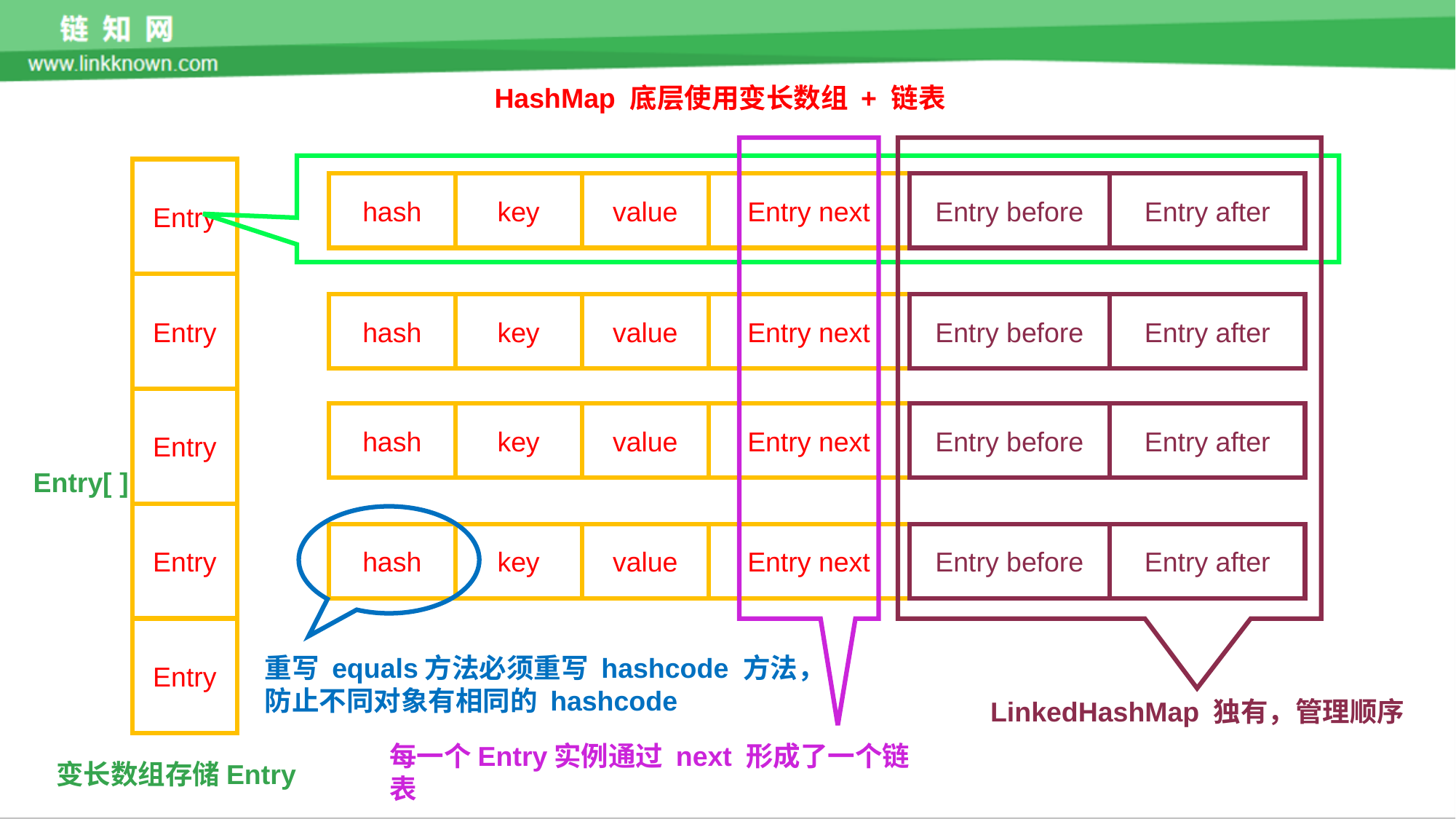

HashMap 底层使用变长数组 + 链表

Entry
hash
key
value
Entry next
Entry before
Entry after
Entry
hash
key
value
Entry next
Entry before
Entry after
Entry
hash
key
value
Entry next
Entry before
Entry after
Entry[ ]
Entry

hash
key
value
Entry next
Entry before
Entry after
Entry
重写 equals方法必须重写 hashcode 方法，防止不同对象有相同的 hashcode
LinkedHashMap 独有，管理顺序
每一个Entry实例通过 next 形成了一个链表
变长数组存储Entry